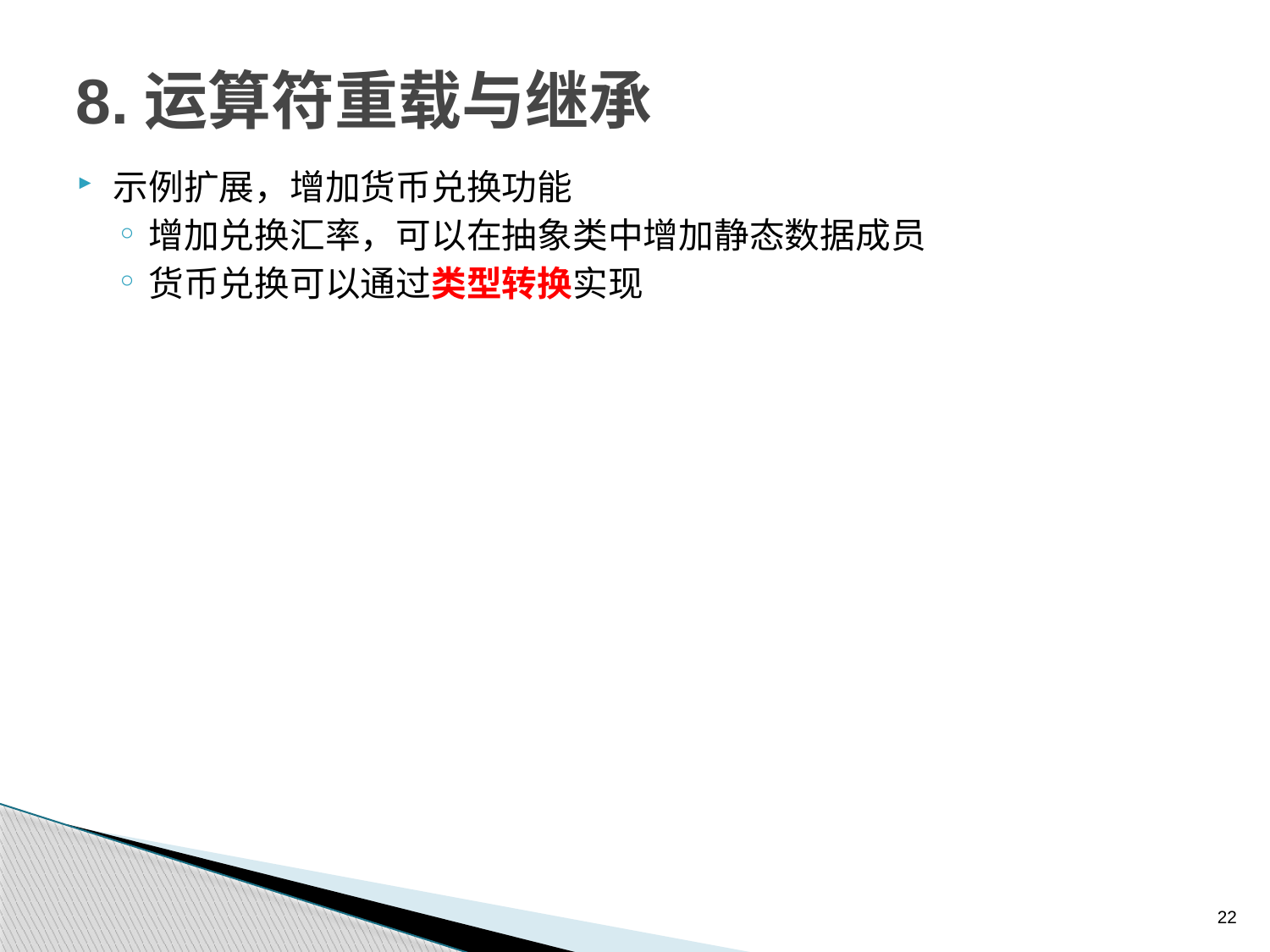

# 8.运算符重载与继承
示例扩展，增加货币兑换功能
增加兑换汇率，可以在抽象类中增加静态数据成员
货币兑换可以通过类型转换实现

22